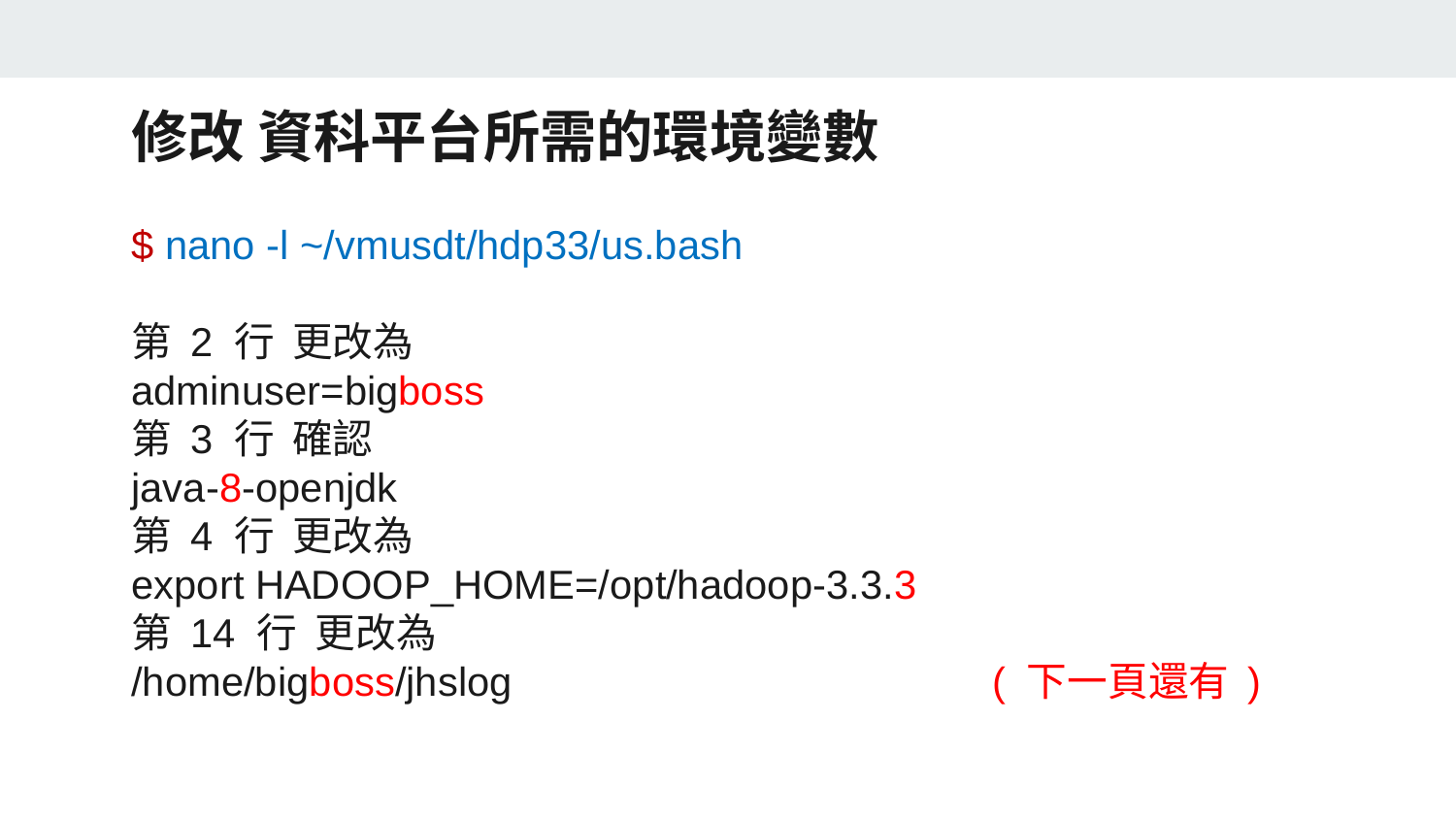

修改 資科平台所需的環境變數
$ nano -l ~/vmusdt/hdp33/us.bash

第 2 行  更改為
adminuser=bigboss
第 3 行  確認
java-8-openjdk
第 4 行  更改為
export HADOOP_HOME=/opt/hadoop-3.3.3
第 14 行  更改為
/home/bigboss/jhslog                                           ( 下一頁還有 )